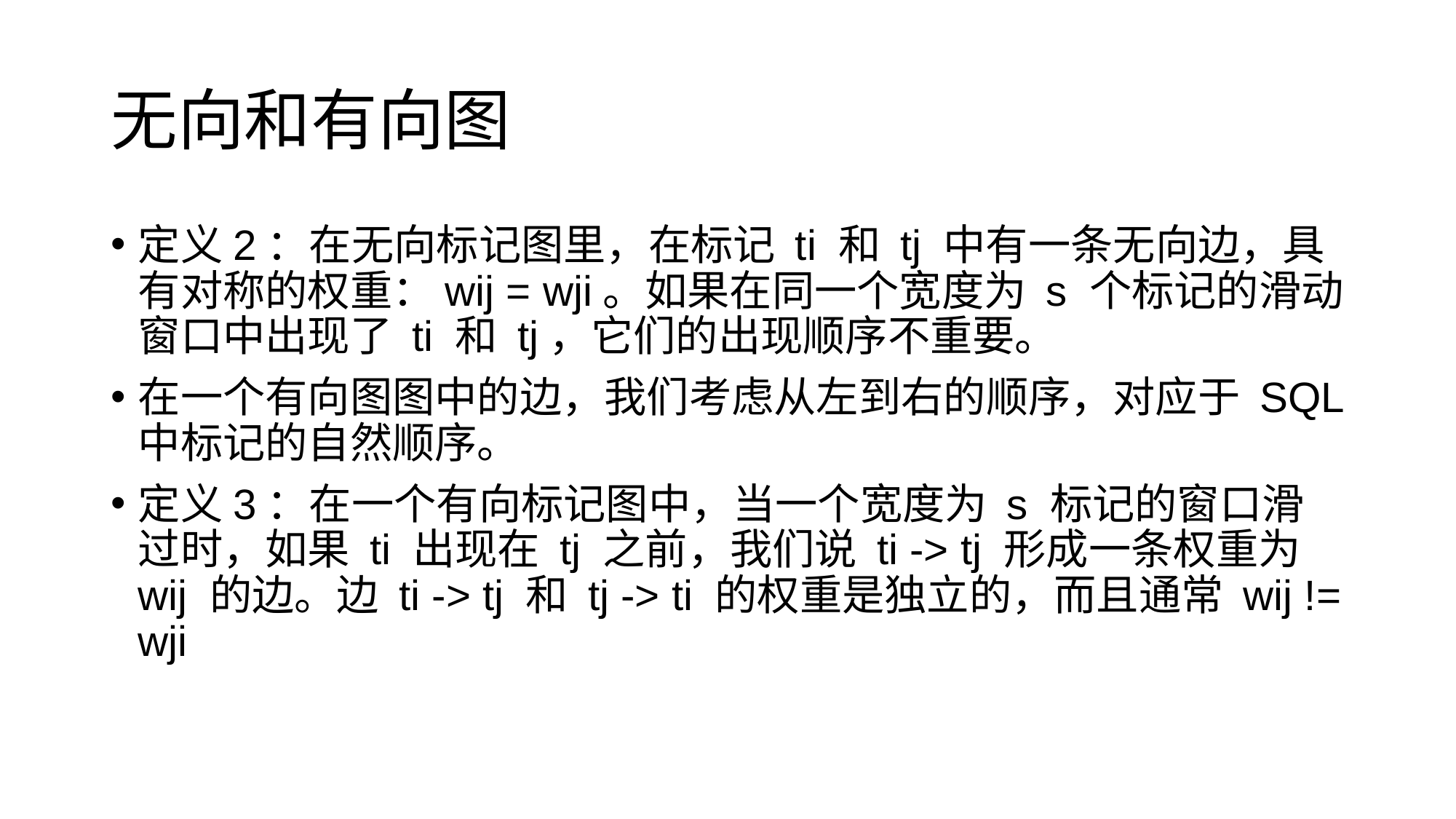

# 无向和有向图
定义2：在无向标记图里，在标记 ti 和 tj 中有一条无向边，具有对称的权重：wij = wji。如果在同一个宽度为 s 个标记的滑动窗口中出现了 ti 和 tj，它们的出现顺序不重要。
在一个有向图图中的边，我们考虑从左到右的顺序，对应于 SQL 中标记的自然顺序。
定义3：在一个有向标记图中，当一个宽度为 s 标记的窗口滑过时，如果 ti 出现在 tj 之前，我们说 ti -> tj 形成一条权重为 wij 的边。边 ti -> tj 和 tj -> ti 的权重是独立的，而且通常 wij != wji